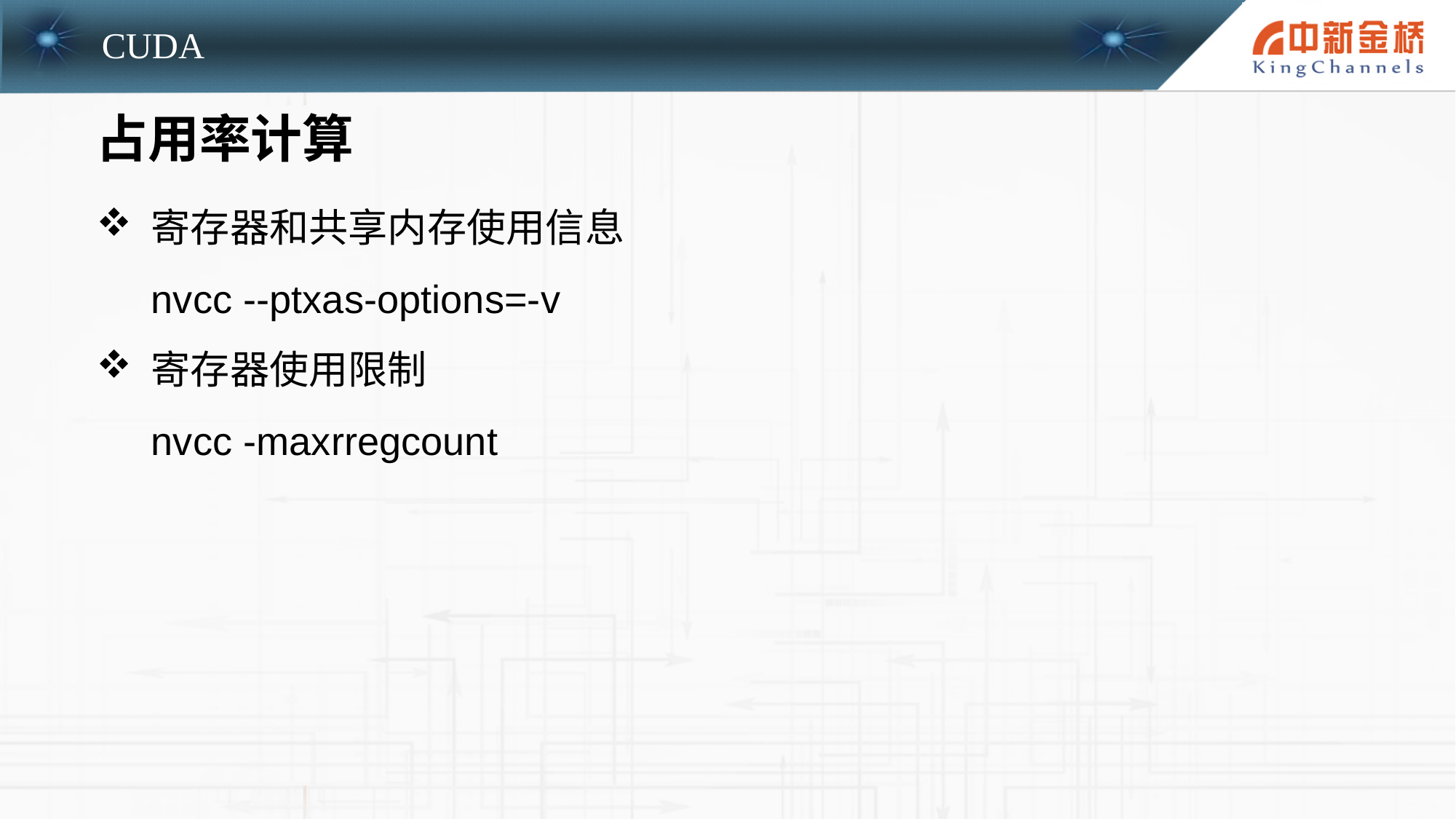

占用率计算
寄存器和共享内存使用信息
     nvcc --ptxas-options=-v
寄存器使用限制
     nvcc -maxrregcount